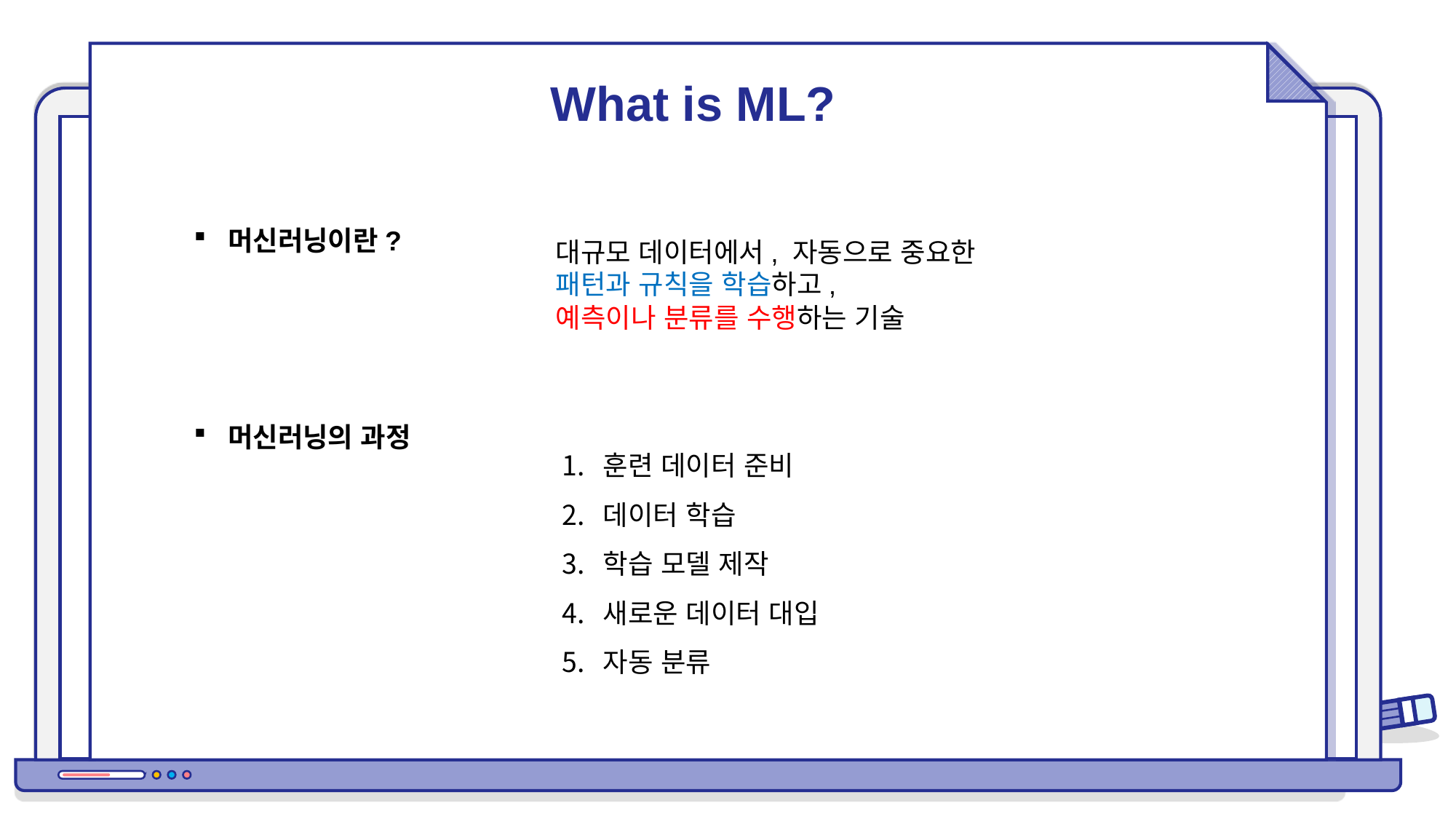

What is ML?

머신러닝이란?

머신러닝의 과정
대규모 데이터에서, 자동으로 중요한 패턴과 규칙을 학습하고,
예측이나 분류를 수행하는 기술
훈련 데이터 준비
데이터 학습
학습 모델 제작
새로운 데이터 대입
자동 분류